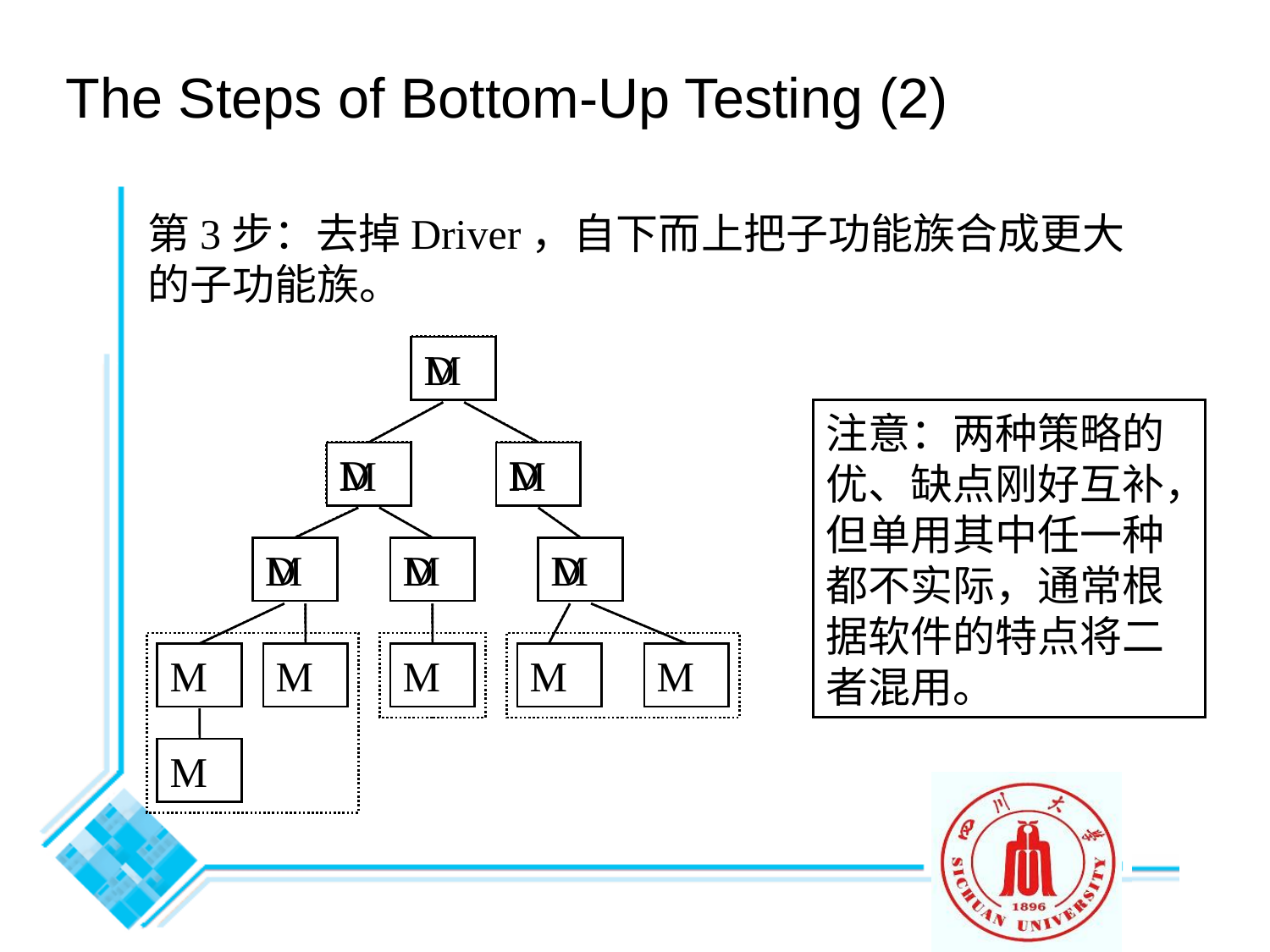

# The Steps of Bottom-Up Testing (2)
第3步：去掉Driver，自下而上把子功能族合成更大的子功能族。
D

M

注意：两种策略的优、缺点刚好互补，但单用其中任一种都不实际，通常根据软件的特点将二者混用。
D

D

M

M

M

D

M

D

D

M

M
M

M
M
M
M